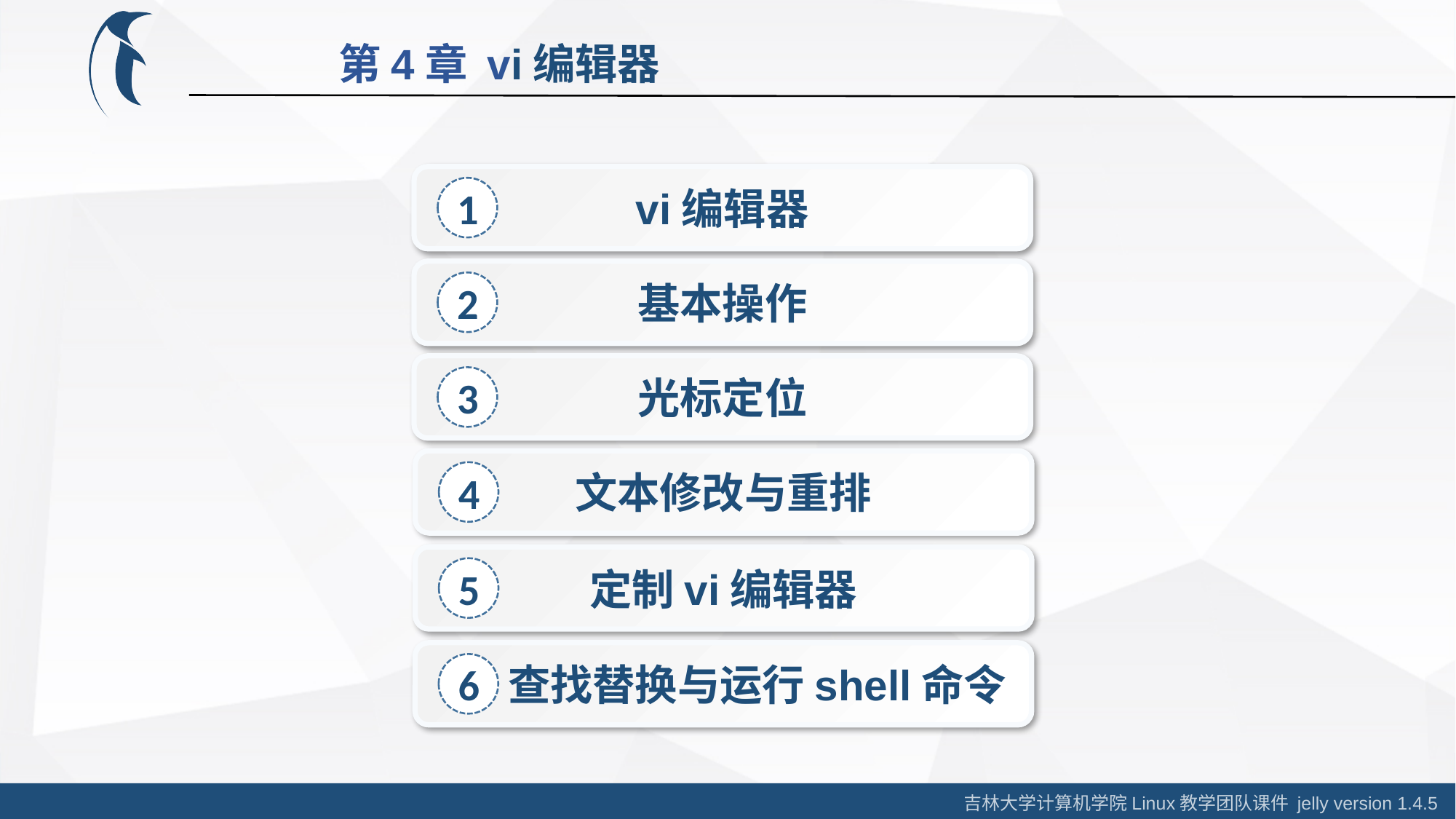

第4章 vi编辑器
vi编辑器
1
基本操作
2
光标定位
3
文本修改与重排
4
定制vi编辑器
5
       查找替换与运行shell命令
6